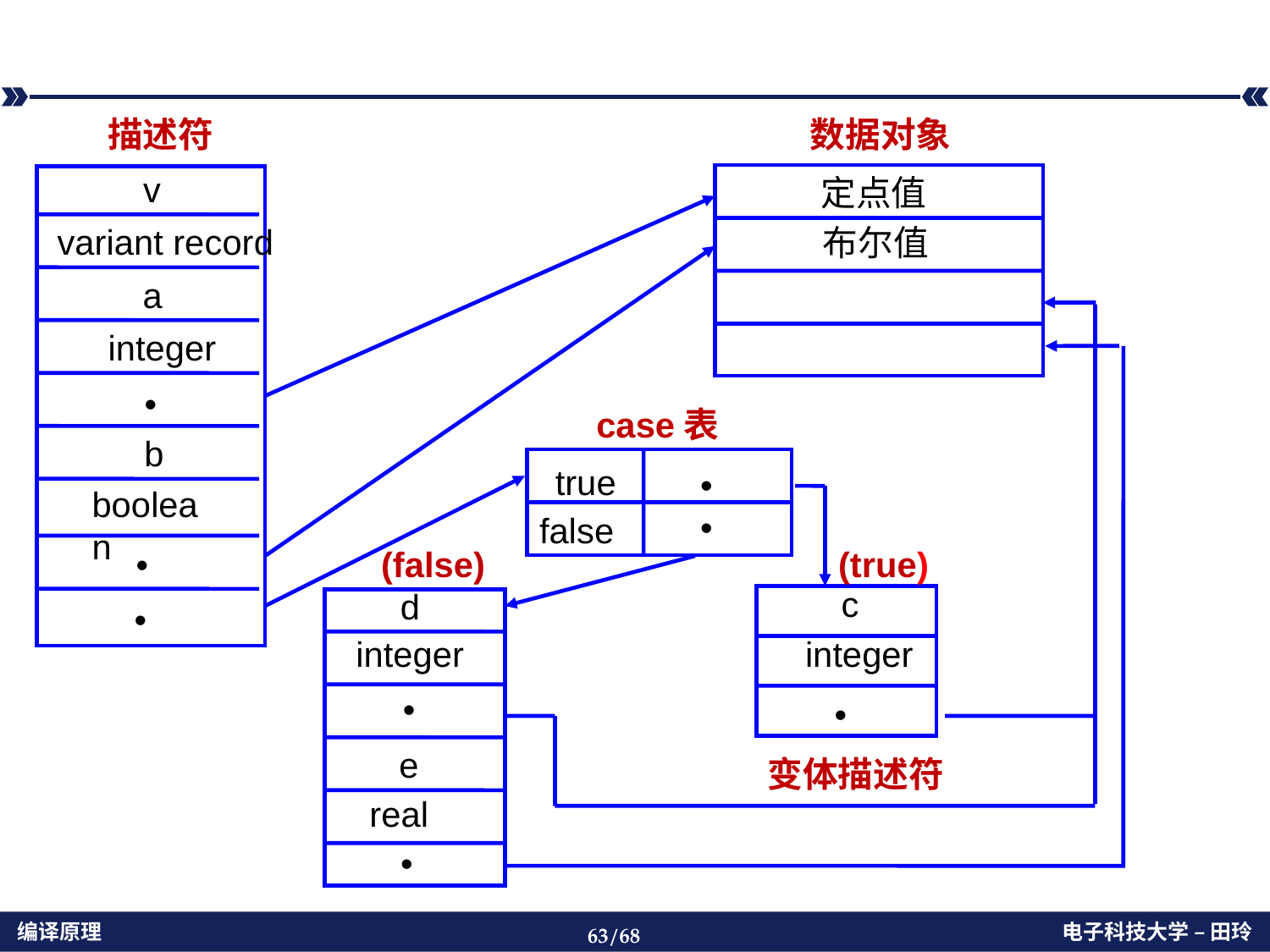

#
描述符
数据对象
v
定点值

variant record

布尔值

a

integer

•
case表
b

true
•
boolean

•
false

•
(false)
(true)

c
d

•
integer
integer

•

•

e

变体描述符
real

•